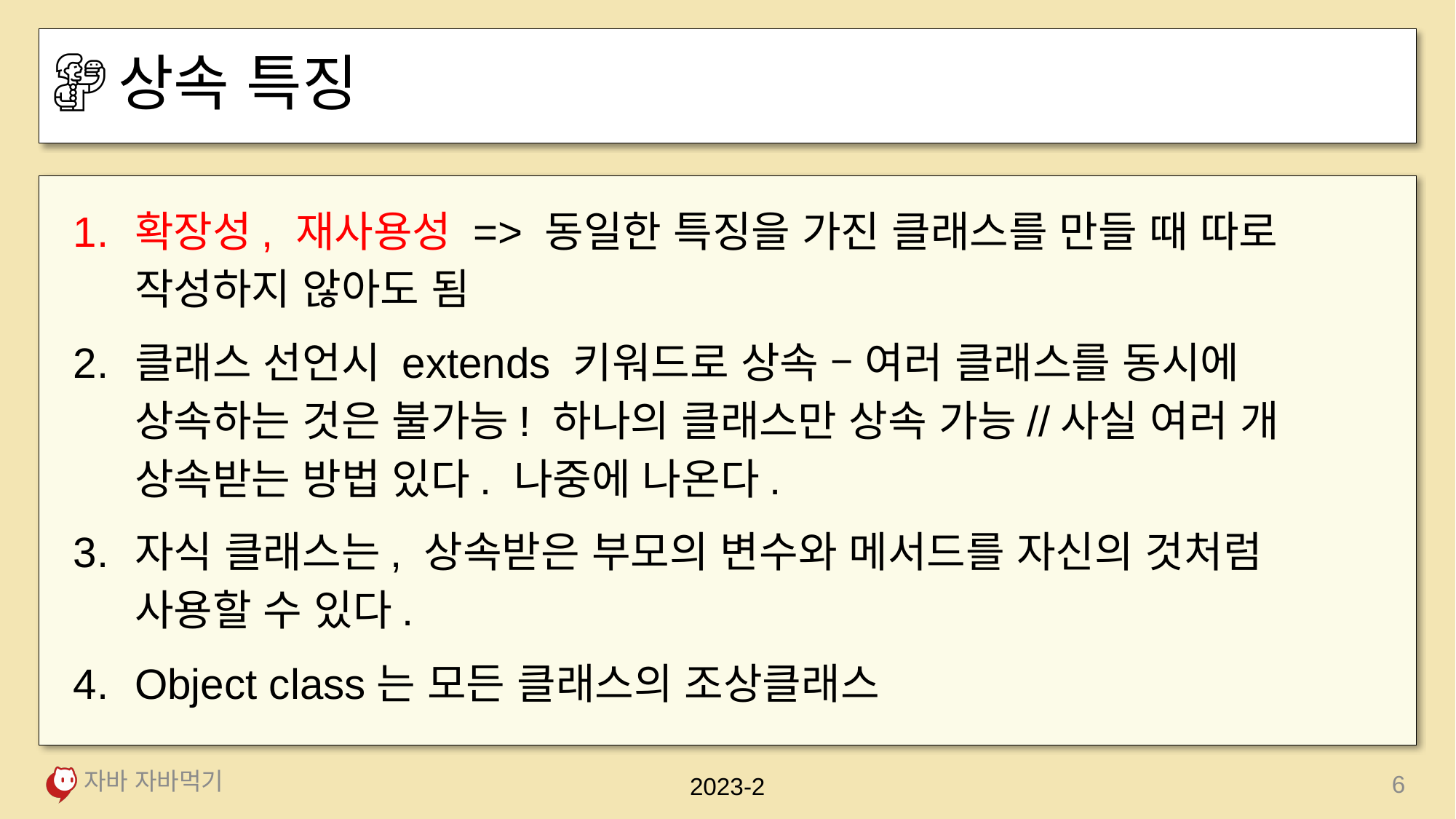

# 상속 특징
확장성, 재사용성 => 동일한 특징을 가진 클래스를 만들 때 따로 작성하지 않아도 됨
클래스 선언시 extends 키워드로 상속 – 여러 클래스를 동시에 상속하는 것은 불가능! 하나의 클래스만 상속 가능//사실 여러 개 상속받는 방법 있다. 나중에 나온다.
자식 클래스는, 상속받은 부모의 변수와 메서드를 자신의 것처럼 사용할 수 있다.
Object class는 모든 클래스의 조상클래스

자바 자바먹기
6